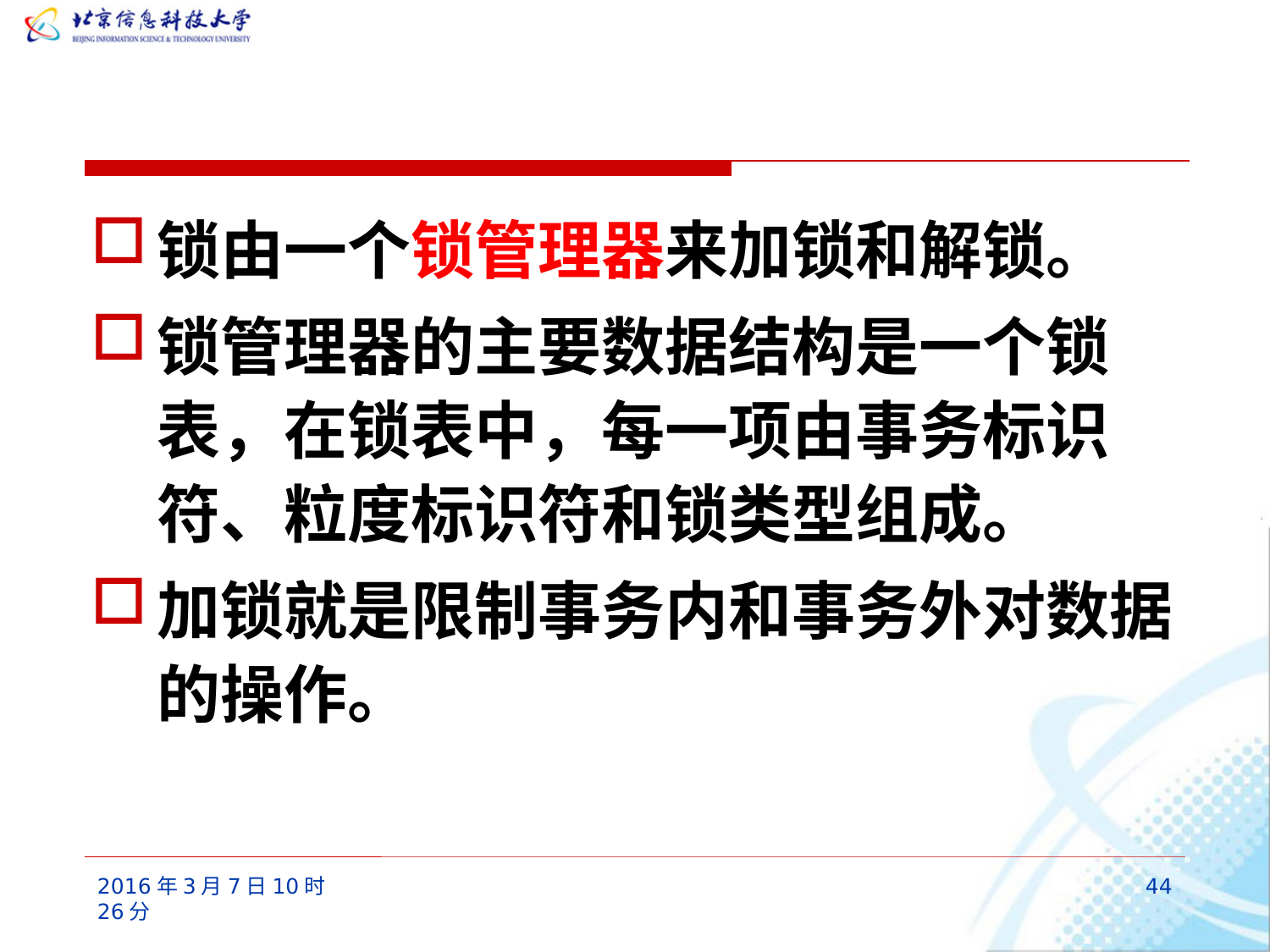

#
锁由一个锁管理器来加锁和解锁。
锁管理器的主要数据结构是一个锁表，在锁表中，每一项由事务标识符、粒度标识符和锁类型组成。
加锁就是限制事务内和事务外对数据的操作。
2016年3月7日10时26分
44